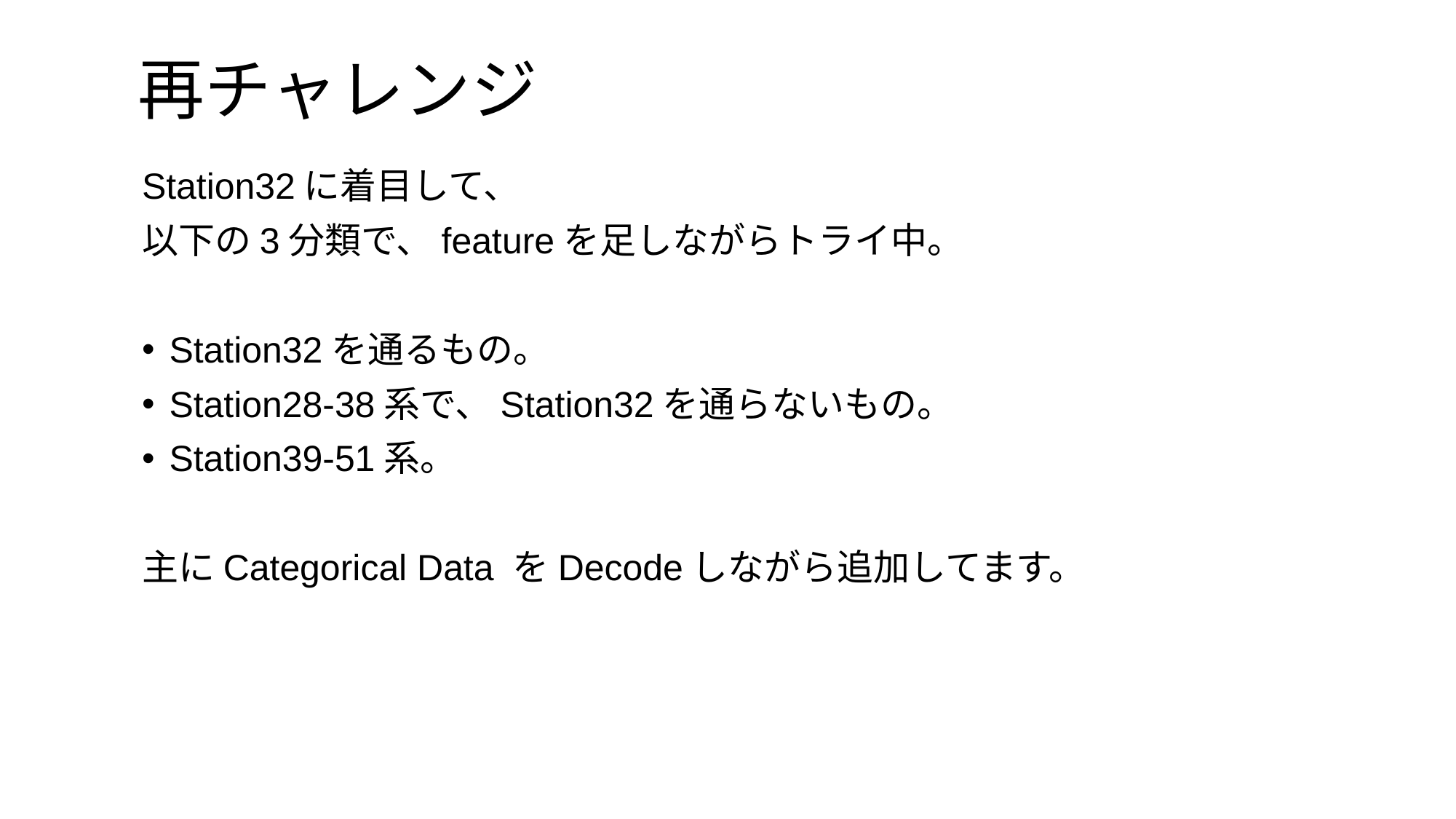

# 再チャレンジ
Station32に着目して、
以下の3分類で、featureを足しながらトライ中。

Station32を通るもの。
Station28-38系で、Station32を通らないもの。
Station39-51系。

主にCategorical Data をDecodeしながら追加してます。